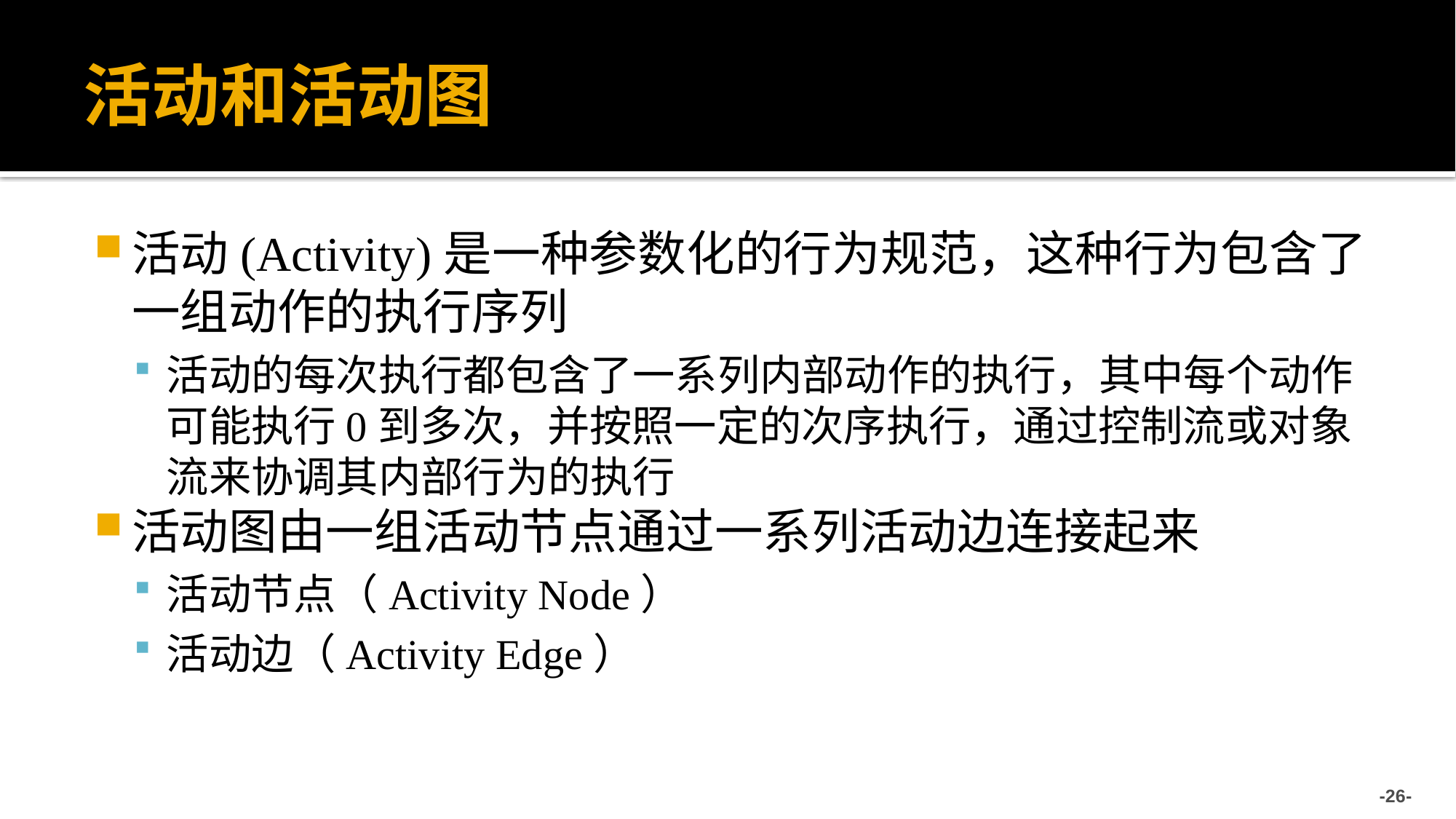

# 活动和活动图
活动(Activity)是一种参数化的行为规范，这种行为包含了一组动作的执行序列
活动的每次执行都包含了一系列内部动作的执行，其中每个动作可能执行0到多次，并按照一定的次序执行，通过控制流或对象流来协调其内部行为的执行
活动图由一组活动节点通过一系列活动边连接起来
活动节点（Activity Node）
活动边（Activity Edge）
-26-